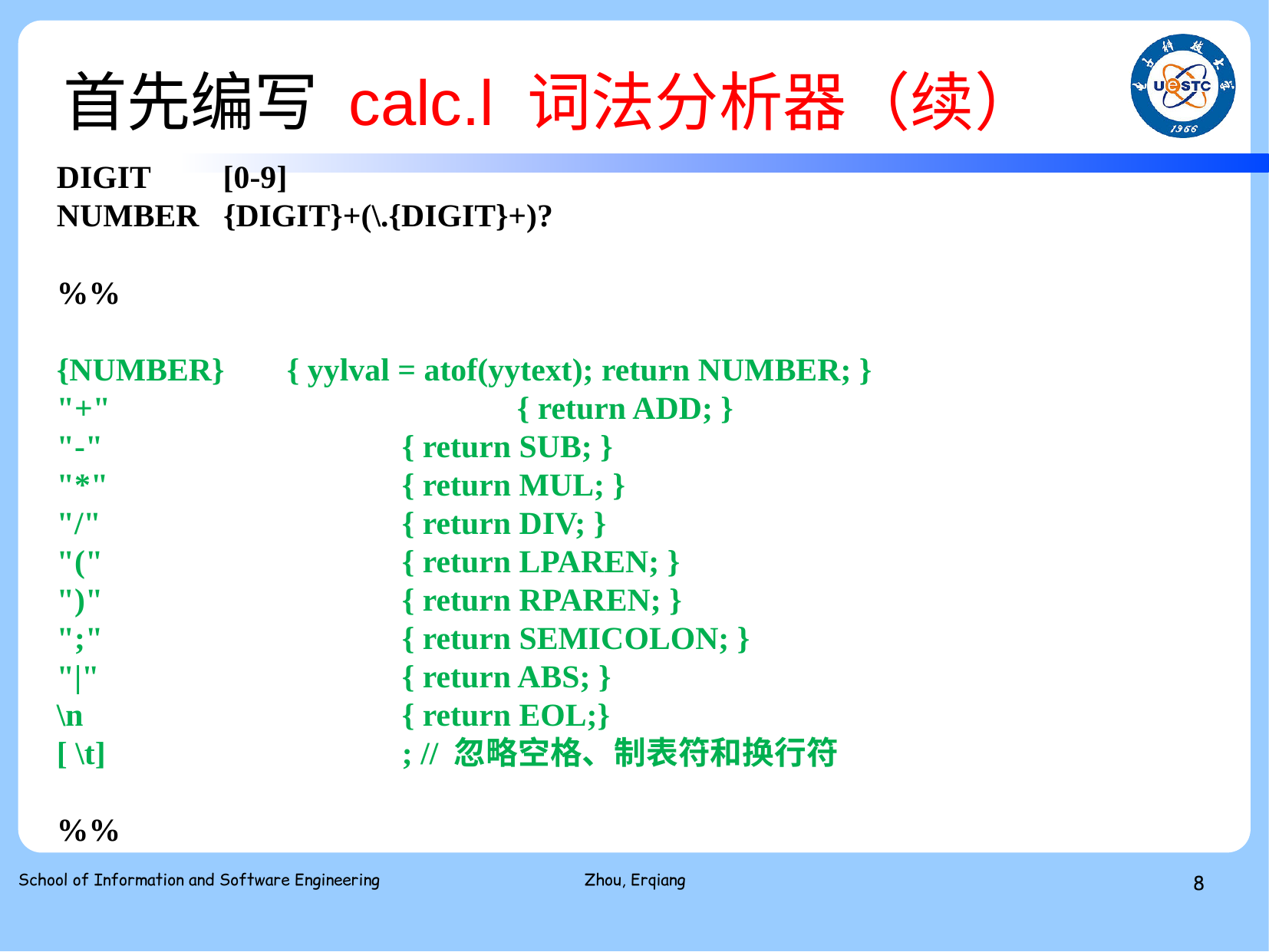

首先编写 calc.l 词法分析器（续）
DIGIT         [0-9]
NUMBER   {DIGIT}+(\.{DIGIT}+)?

%%

{NUMBER}    	{ yylval = atof(yytext); return NUMBER; }
"+"				{ return ADD; }
"-"         		{ return SUB; }
"*"         		{ return MUL; }
"/"         		{ return DIV; }
"("        			{ return LPAREN; }
")"         		{ return RPAREN; }
";"         		{ return SEMICOLON; }
"|"         		{ return ABS; }
\n          			{ return EOL;}
[ \t]       			; // 忽略空格、制表符和换行符

%%
School of Information and Software Engineering
Zhou, Erqiang
8